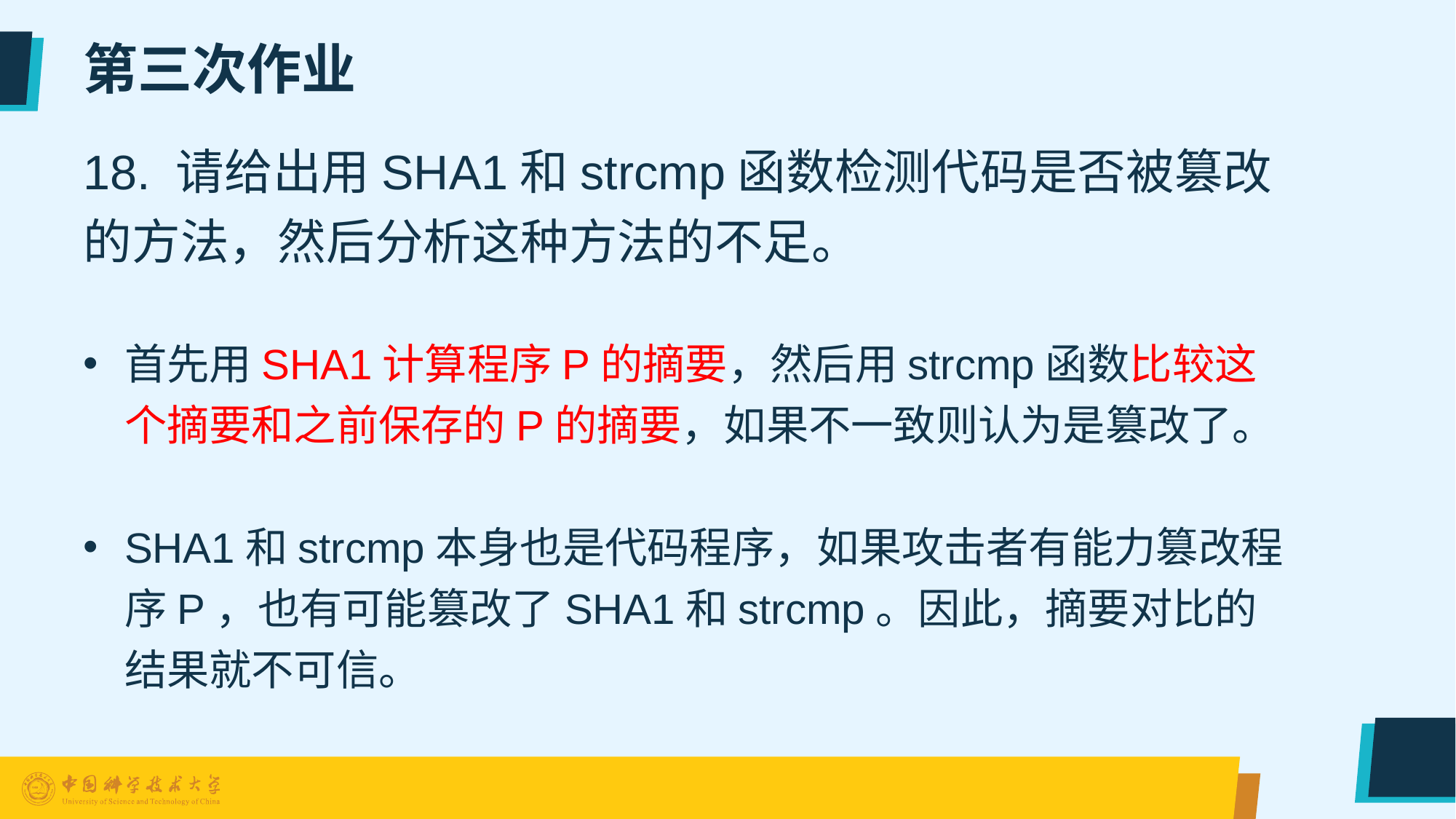

# 第三次作业
18. 请给出用SHA1和strcmp函数检测代码是否被篡改的方法，然后分析这种方法的不足。

首先用SHA1计算程序P的摘要，然后用strcmp函数比较这个摘要和之前保存的P的摘要，如果不一致则认为是篡改了。

SHA1和strcmp本身也是代码程序，如果攻击者有能力篡改程序P，也有可能篡改了SHA1和strcmp。因此，摘要对比的结果就不可信。

7